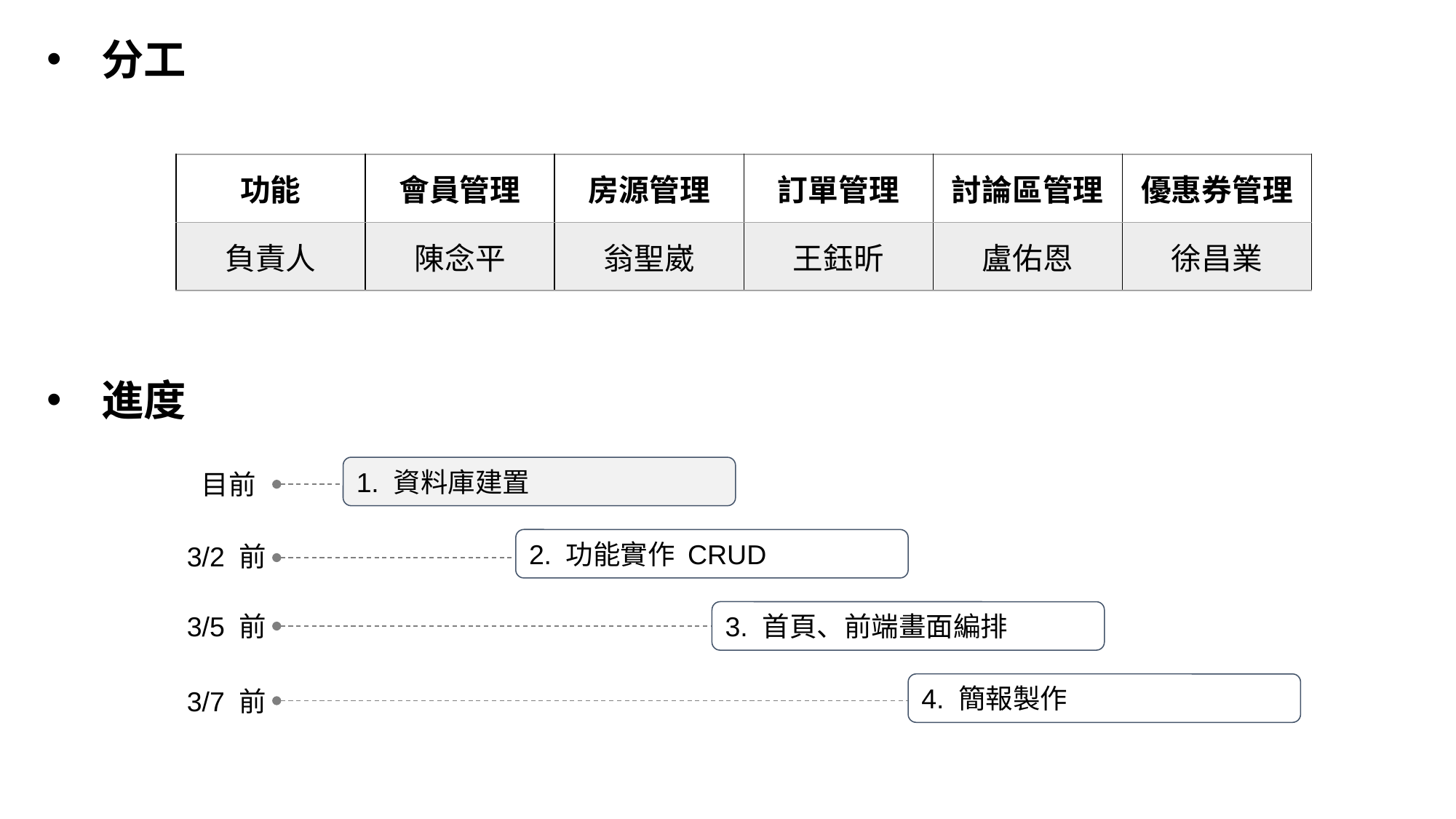

分工
| 功能 | 會員管理 | 房源管理 | 訂單管理 | 討論區管理 | 優惠券管理 |
| --- | --- | --- | --- | --- | --- |
| 負責人 | 陳念平 | 翁聖崴 | 王鈺昕 | 盧佑恩 | 徐昌業 |
進度
1. 資料庫建置
目前
2. 功能實作 CRUD
3/2 前
3. 首頁、前端畫面編排
3/5 前
4. 簡報製作
3/7 前